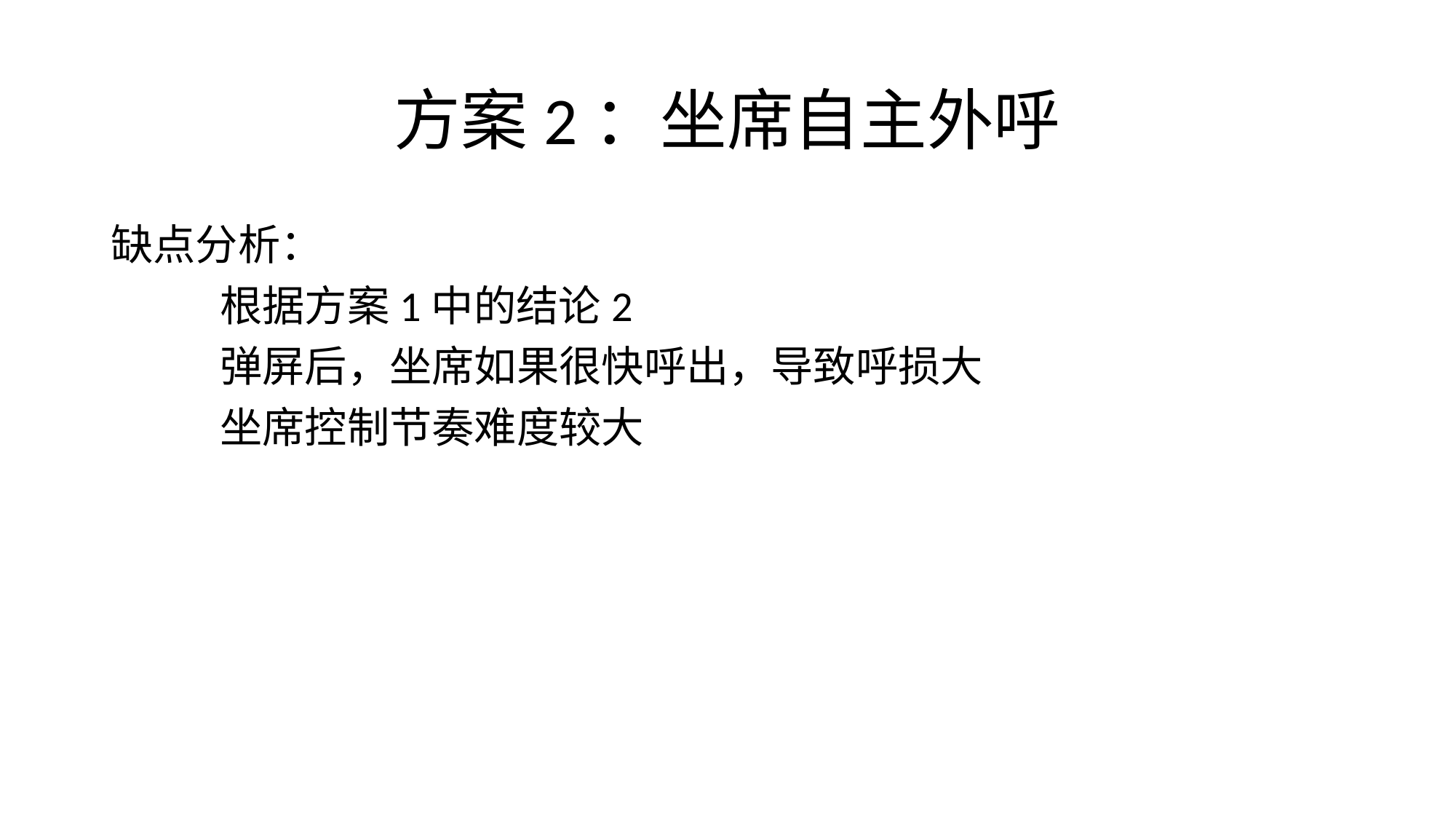

# 方案2：坐席自主外呼
缺点分析：
	根据方案1中的结论2
	弹屏后，坐席如果很快呼出，导致呼损大
	坐席控制节奏难度较大